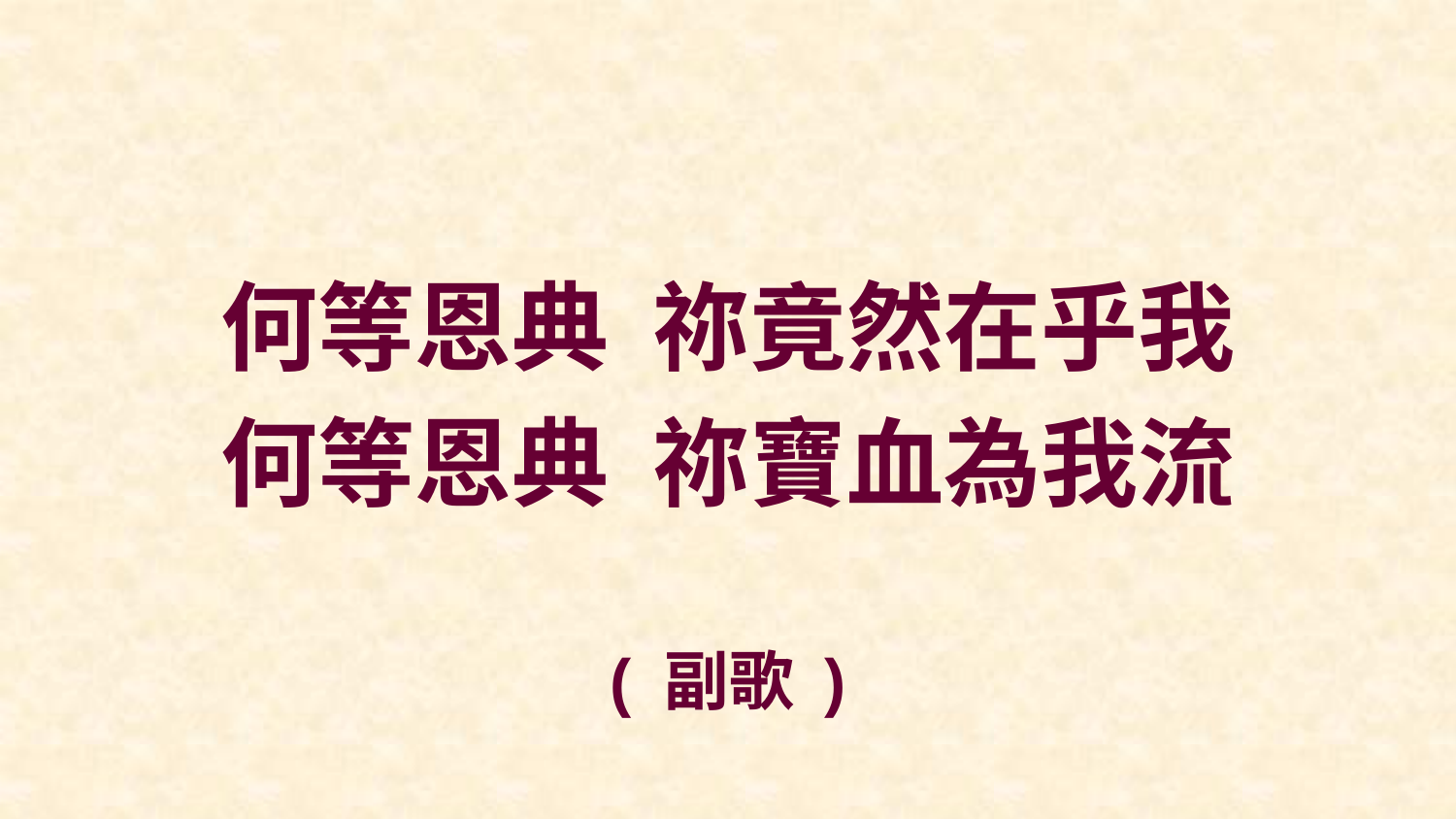

何等恩典  祢竟然在乎我
何等恩典  祢寶血為我流
( 副歌 )